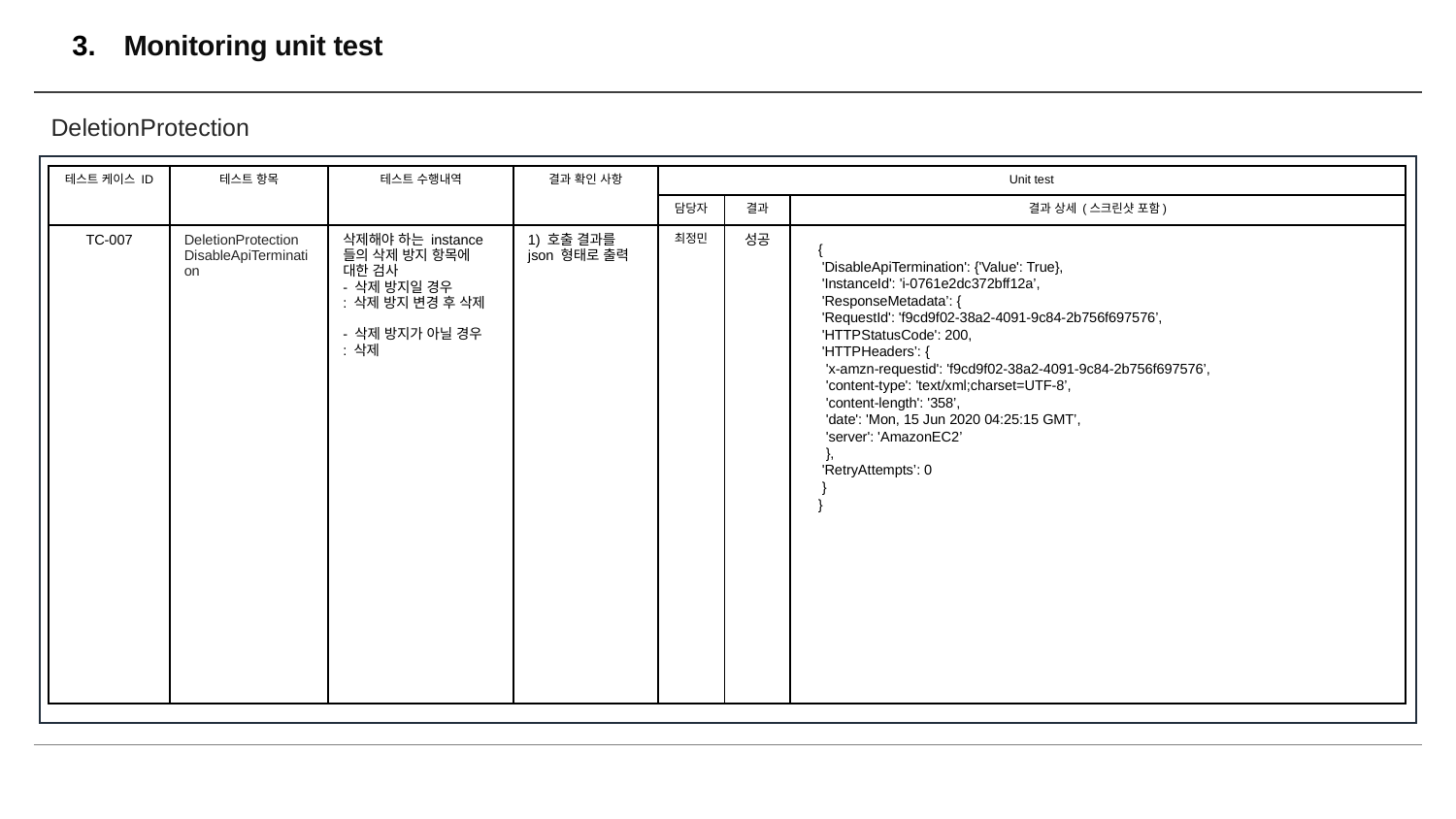

# Monitoring unit test
DeletionProtection

| 테스트 케이스 ID | 테스트 항목 | 테스트 수행내역 | 결과 확인 사항 | Unit test |  |  |
| --- | --- | --- | --- | --- | --- | --- |
|  |  |  |  | 담당자 | 결과 | 결과 상세 (스크린샷 포함) |
| TC-007 | DeletionProtection DisableApiTermination | 삭제해야 하는 instance들의 삭제 방지 항목에 대한 검사 - 삭제 방지일 경우 : 삭제 방지 변경 후 삭제 - 삭제 방지가 아닐 경우 : 삭제 | 1) 호출 결과를 json 형태로 출력 | 최정민 | 성공 |  |
{
 'DisableApiTermination': {'Value': True},
 'InstanceId': 'i-0761e2dc372bff12a’,
 'ResponseMetadata’: {
 'RequestId': 'f9cd9f02-38a2-4091-9c84-2b756f697576’,
 'HTTPStatusCode': 200,
 'HTTPHeaders’: {
  'x-amzn-requestid': 'f9cd9f02-38a2-4091-9c84-2b756f697576’,
  'content-type': 'text/xml;charset=UTF-8’,
  'content-length': '358’,
  'date': 'Mon, 15 Jun 2020 04:25:15 GMT’,
  'server': 'AmazonEC2’
  },
 'RetryAttempts’: 0
 }
}